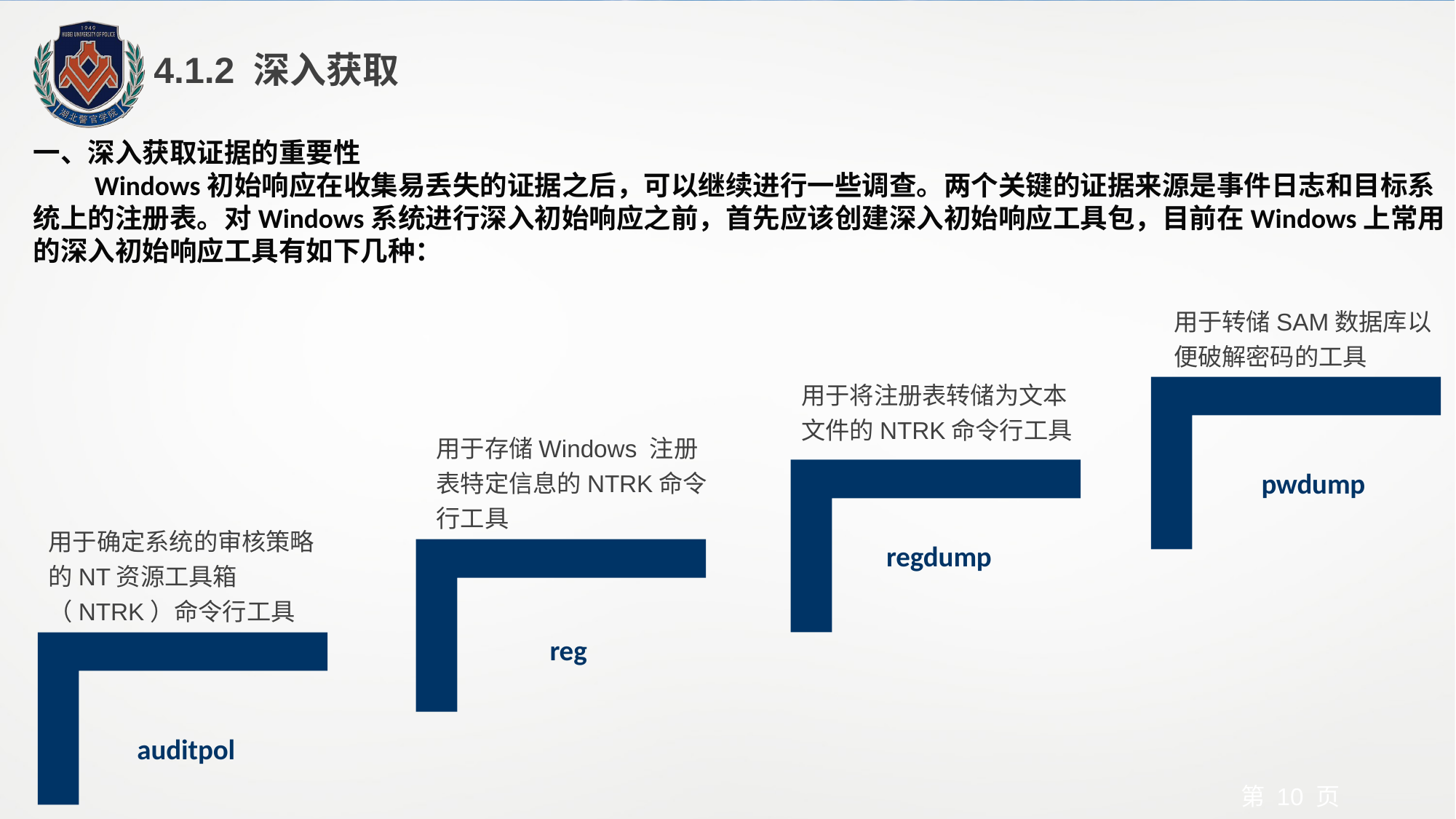

4.1.2 深入获取
一、深入获取证据的重要性
　　Windows初始响应在收集易丢失的证据之后，可以继续进行一些调查。两个关键的证据来源是事件日志和目标系统上的注册表。对Windows系统进行深入初始响应之前，首先应该创建深入初始响应工具包，目前在Windows上常用的深入初始响应工具有如下几种：
用于转储SAM数据库以便破解密码的工具
用于将注册表转储为文本文件的NTRK命令行工具

pwdump
用于存储Windows 注册表特定信息的NTRK命令行工具

regdump
用于确定系统的审核策略的NT资源工具箱（NTRK）命令行工具

reg

auditpol